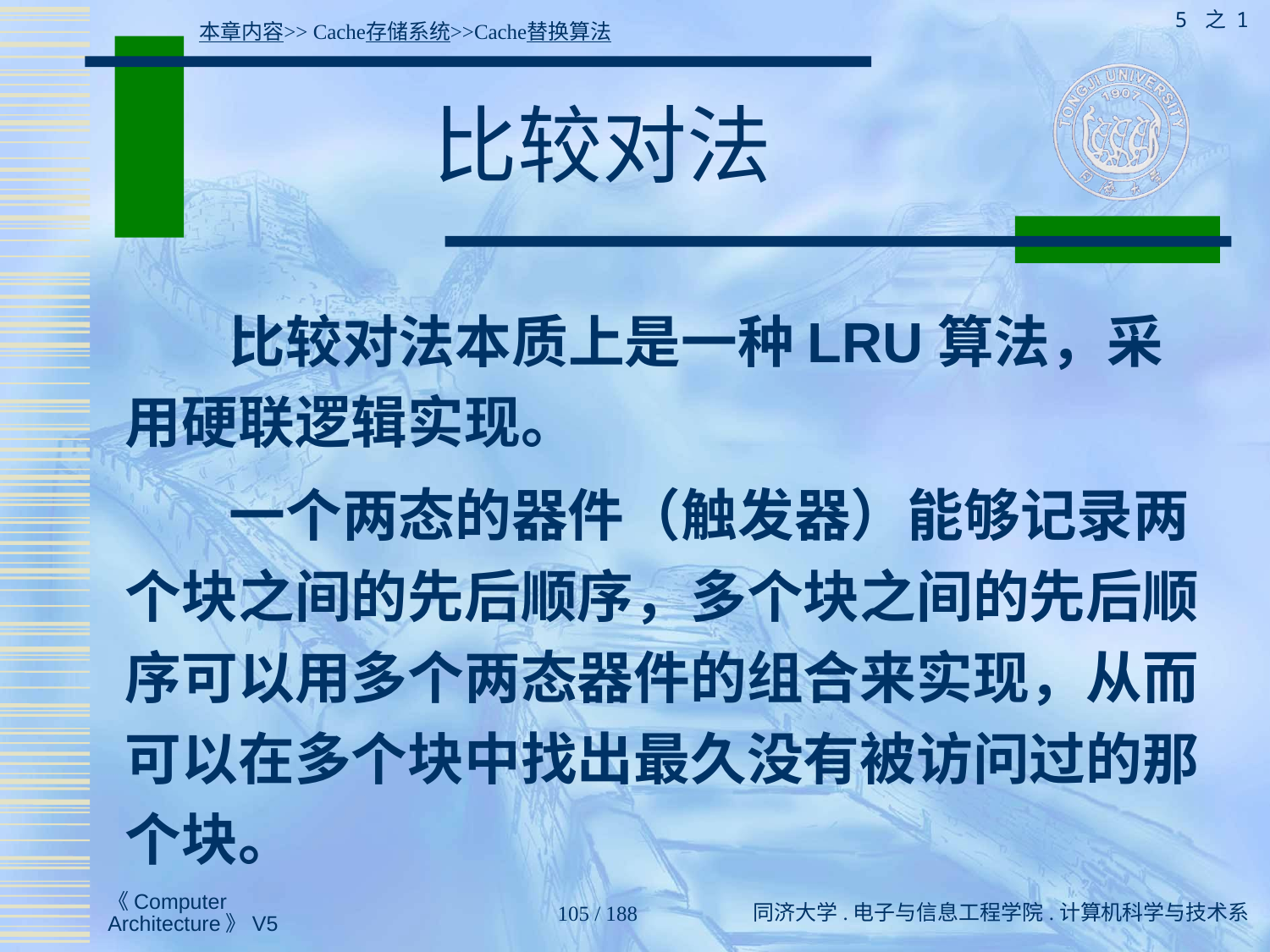

5 之 1
本章内容>> Cache存储系统>>Cache替换算法
# 比较对法
       比较对法本质上是一种LRU算法，采用硬联逻辑实现。
       一个两态的器件（触发器）能够记录两个块之间的先后顺序，多个块之间的先后顺序可以用多个两态器件的组合来实现，从而可以在多个块中找出最久没有被访问过的那个块。